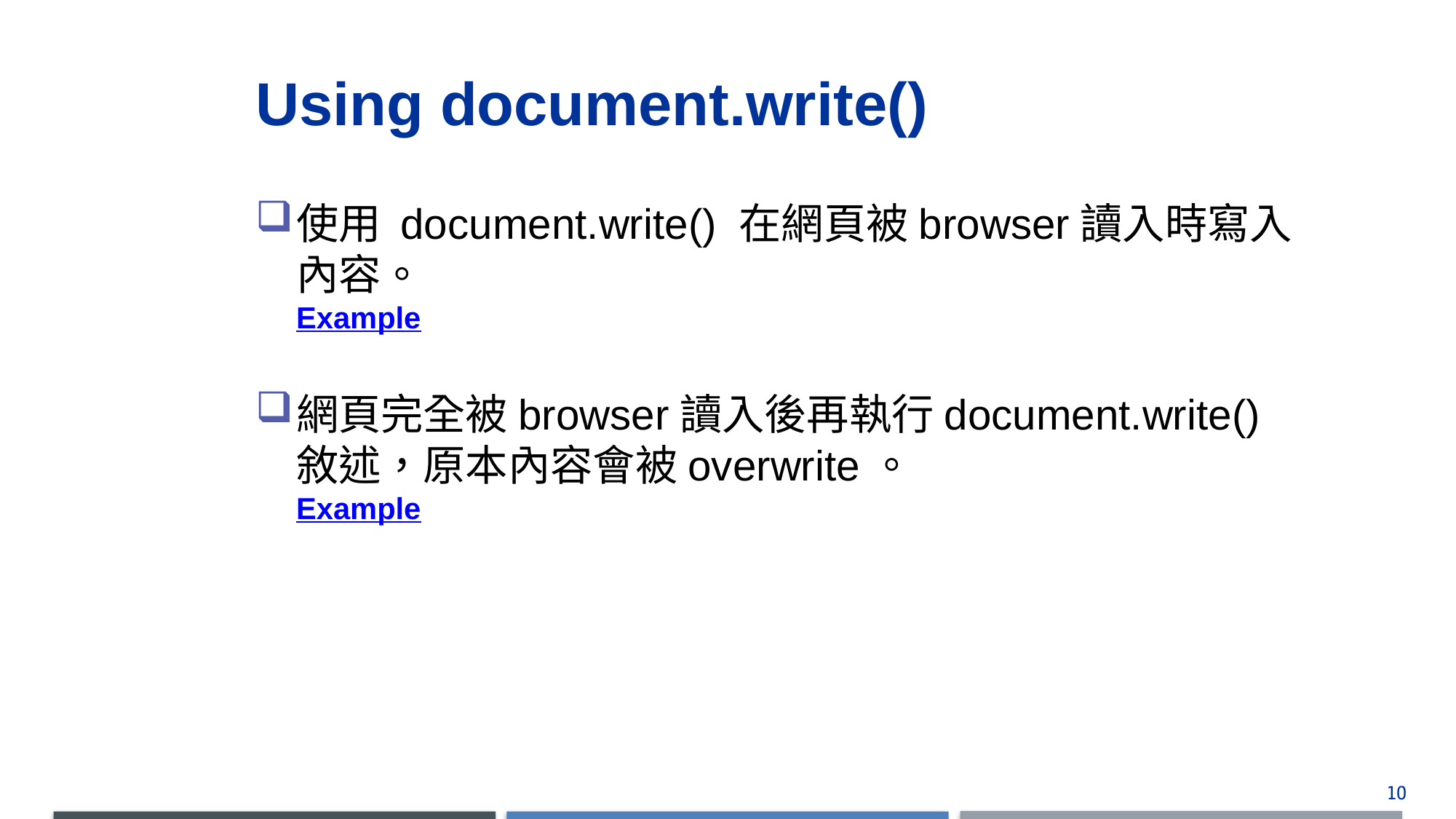

# Using document.write()
使用 document.write() 在網頁被browser讀入時寫入內容。
Example

網頁完全被browser讀入後再執行document.write()敘述，原本內容會被overwrite。
Example